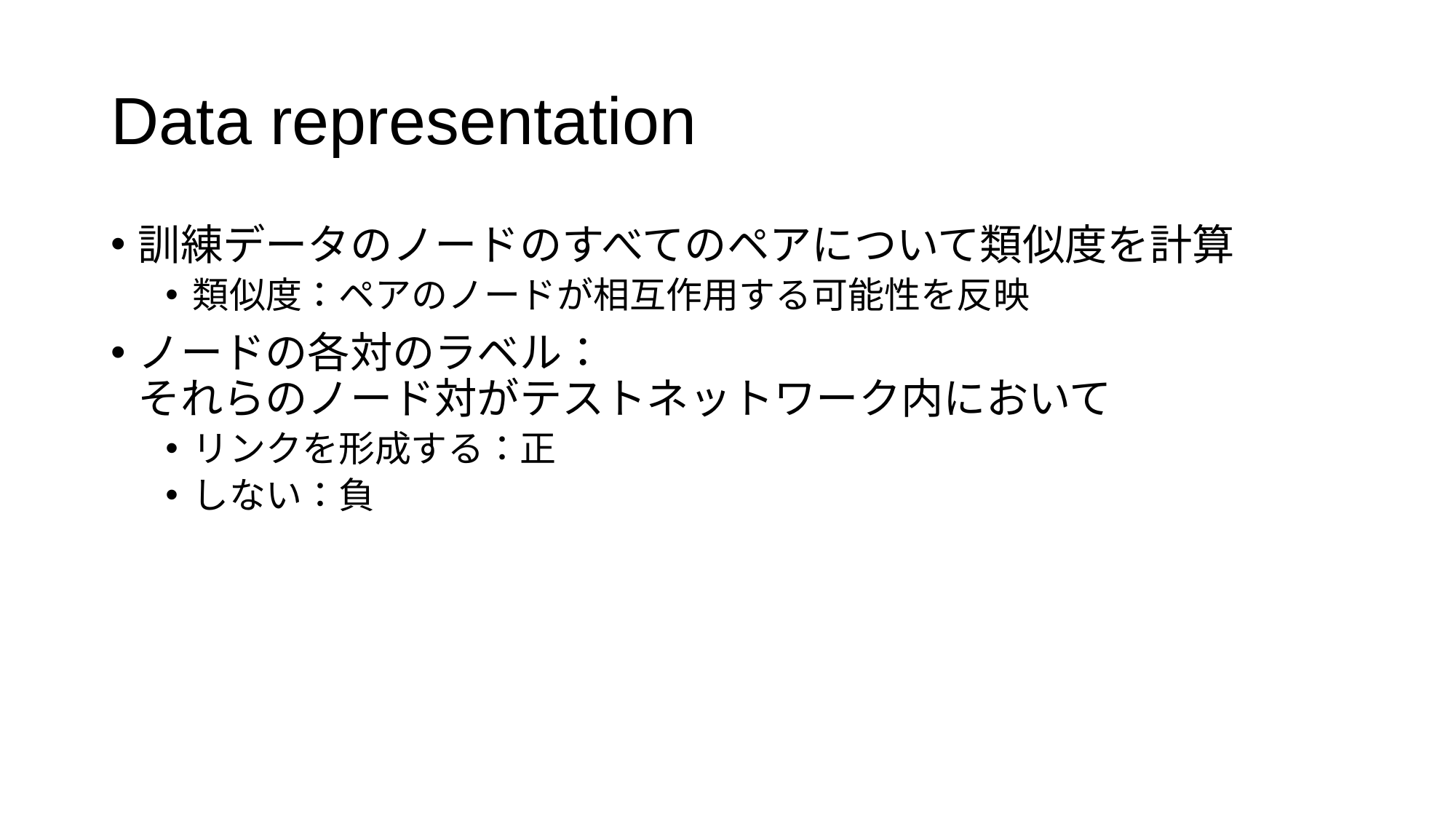

# Data representation
訓練データのノードのすべてのペアについて類似度を計算
類似度：ペアのノードが相互作用する可能性を反映
ノードの各対のラベル：
それらのノード対がテストネットワーク内において
リンクを形成する：正
しない：負